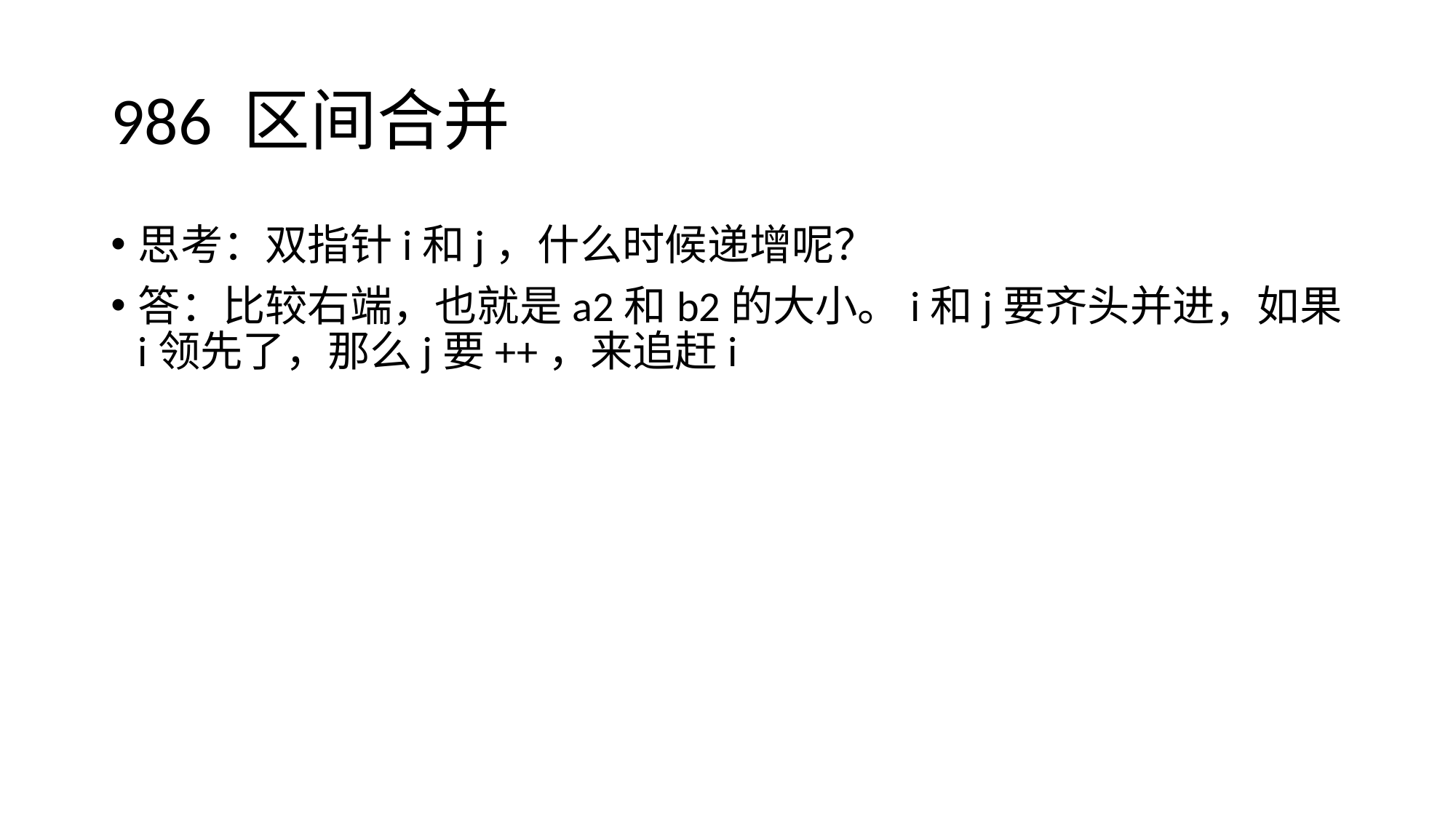

# 986 区间合并
思考：双指针i和j，什么时候递增呢？
答：比较右端，也就是a2和b2的大小。i和j要齐头并进，如果i领先了，那么j要++，来追赶i